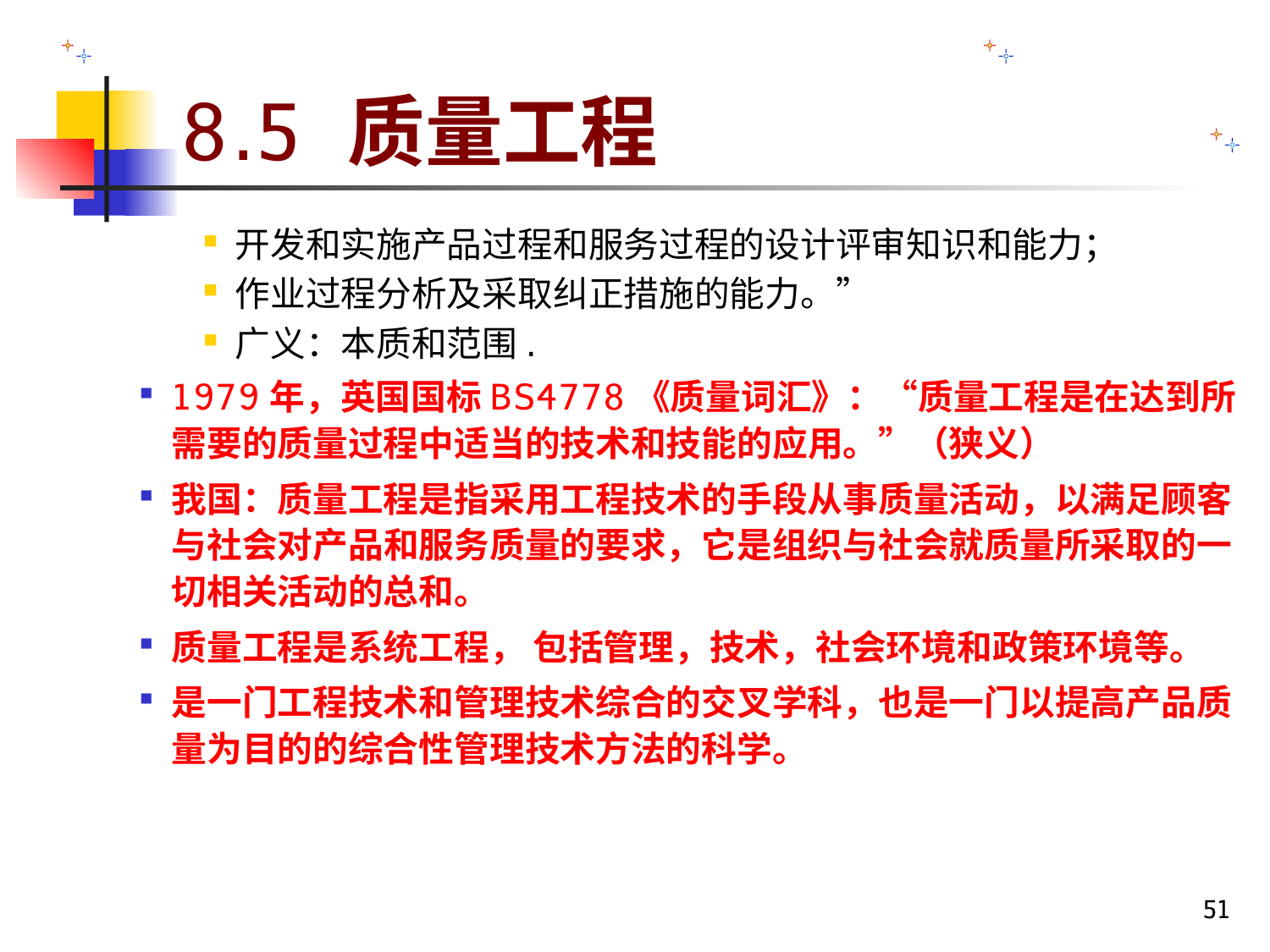

# 8.5 质量工程
开发和实施产品过程和服务过程的设计评审知识和能力；
作业过程分析及采取纠正措施的能力。”
广义：本质和范围.
1979年，英国国标BS4778《质量词汇》：“质量工程是在达到所需要的质量过程中适当的技术和技能的应用。”（狭义）
我国：质量工程是指采用工程技术的手段从事质量活动，以满足顾客与社会对产品和服务质量的要求，它是组织与社会就质量所采取的一切相关活动的总和。
质量工程是系统工程， 包括管理，技术，社会环境和政策环境等。
是一门工程技术和管理技术综合的交叉学科，也是一门以提高产品质量为目的的综合性管理技术方法的科学。
51